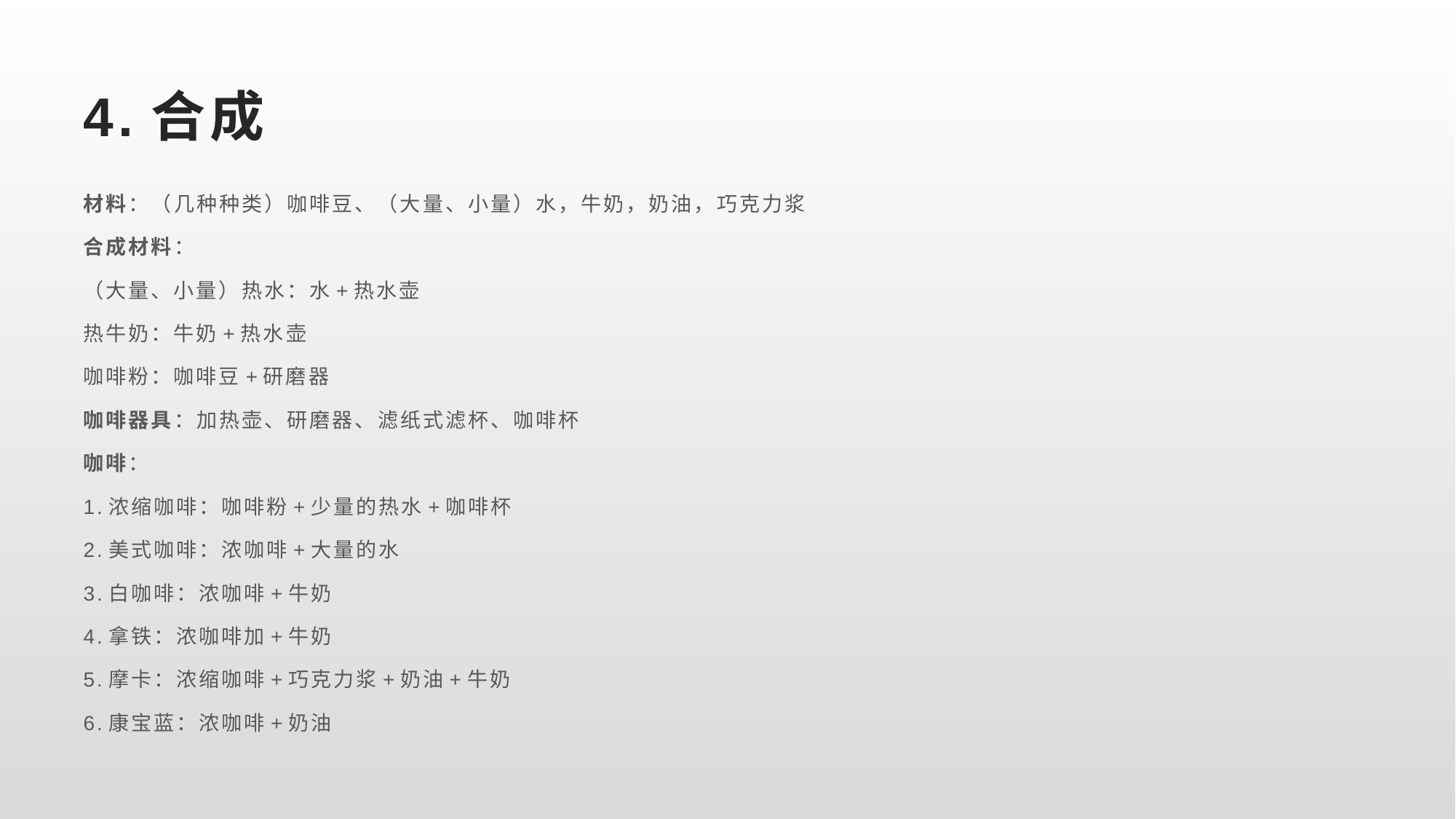

# 4.合成
材料：（几种种类）咖啡豆、（大量、小量）水，牛奶，奶油，巧克力浆
合成材料：
（大量、小量）热水：水+热水壶
热牛奶：牛奶+热水壶
咖啡粉：咖啡豆+研磨器
咖啡器具：加热壶、研磨器、滤纸式滤杯、咖啡杯
咖啡：
1.浓缩咖啡：咖啡粉+少量的热水+咖啡杯
2.美式咖啡：浓咖啡+大量的水
3.白咖啡：浓咖啡+牛奶
4.拿铁：浓咖啡加+牛奶
5.摩卡：浓缩咖啡+巧克力浆+奶油+牛奶
6.康宝蓝：浓咖啡+奶油